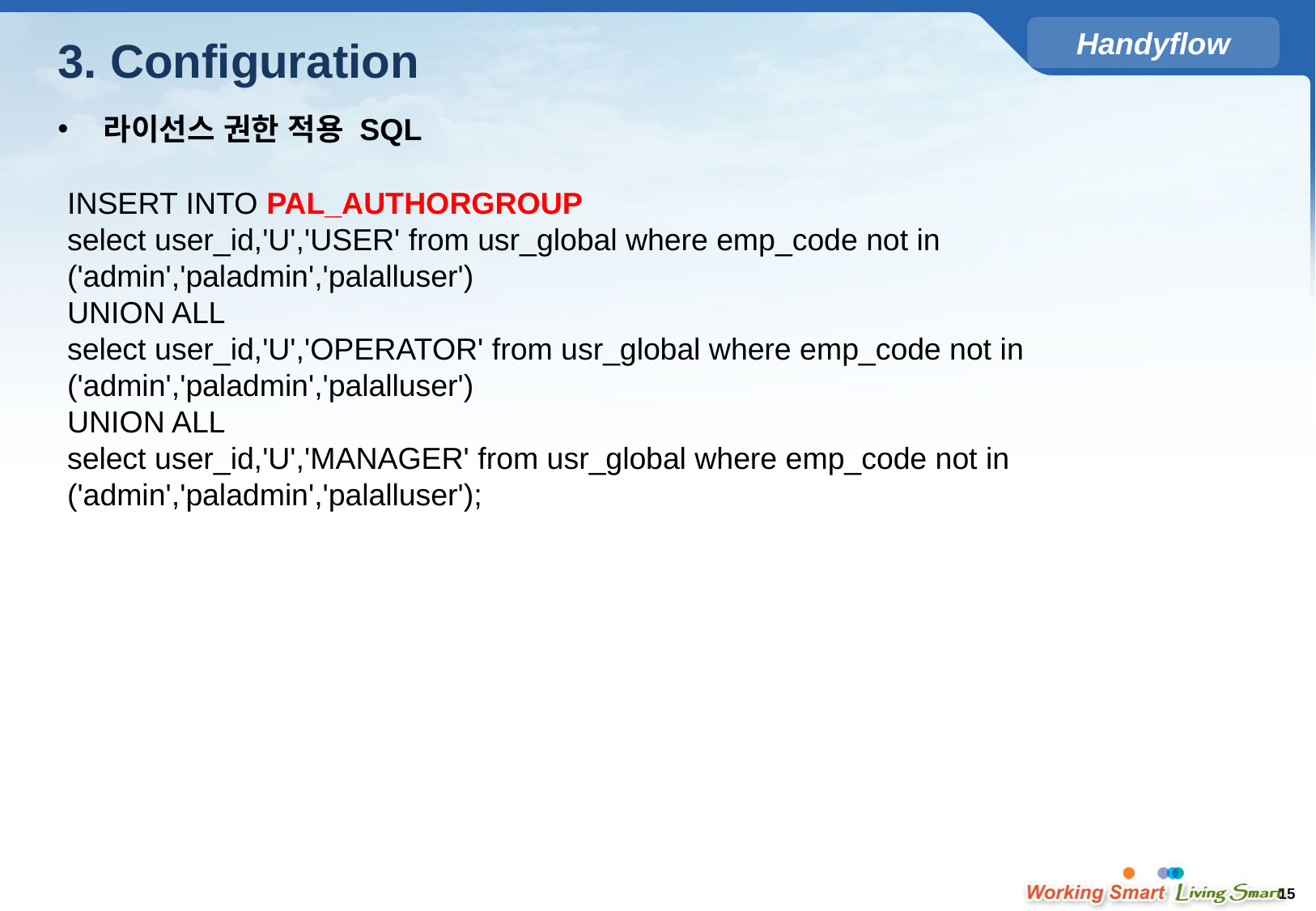

# 3. Configuration
라이선스 권한 적용 SQL
INSERT INTO PAL_AUTHORGROUP
select user_id,'U','USER' from usr_global where emp_code not in ('admin','paladmin','palalluser')
UNION ALL
select user_id,'U','OPERATOR' from usr_global where emp_code not in ('admin','paladmin','palalluser')
UNION ALL
select user_id,'U','MANAGER' from usr_global where emp_code not in ('admin','paladmin','palalluser');